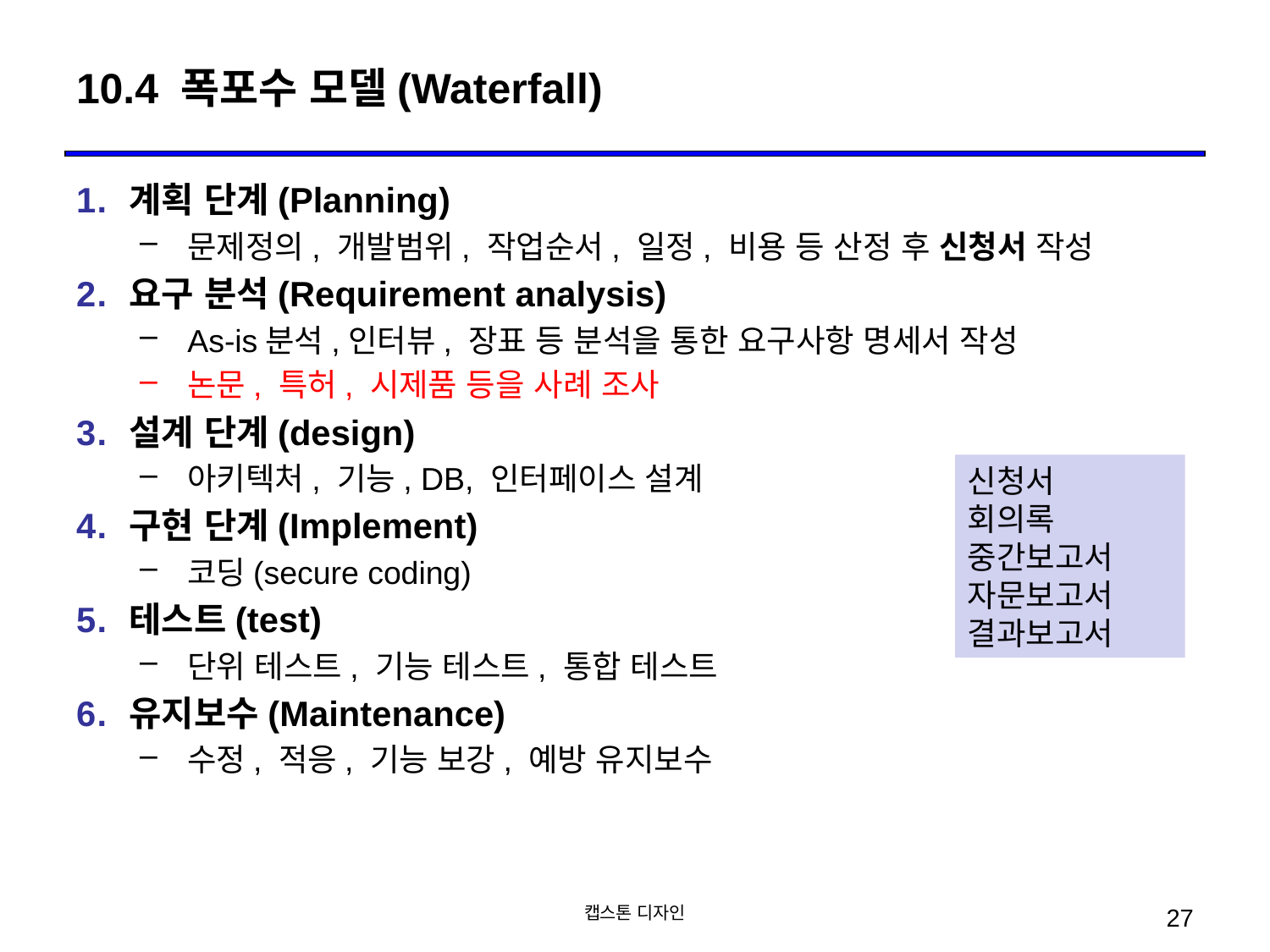

# 10.4 폭포수 모델(Waterfall)
계획 단계(Planning)
문제정의, 개발범위, 작업순서, 일정, 비용 등 산정 후 신청서 작성
요구 분석(Requirement analysis)
As-is분석,인터뷰, 장표 등 분석을 통한 요구사항 명세서 작성
논문, 특허, 시제품 등을 사례 조사
설계 단계(design)
아키텍처, 기능, DB, 인터페이스 설계
구현 단계(Implement)
코딩(secure coding)
테스트(test)
단위 테스트, 기능 테스트, 통합 테스트
유지보수(Maintenance)
수정, 적응, 기능 보강, 예방 유지보수

신청서
회의록
중간보고서
자문보고서
결과보고서
캡스톤 디자인
27